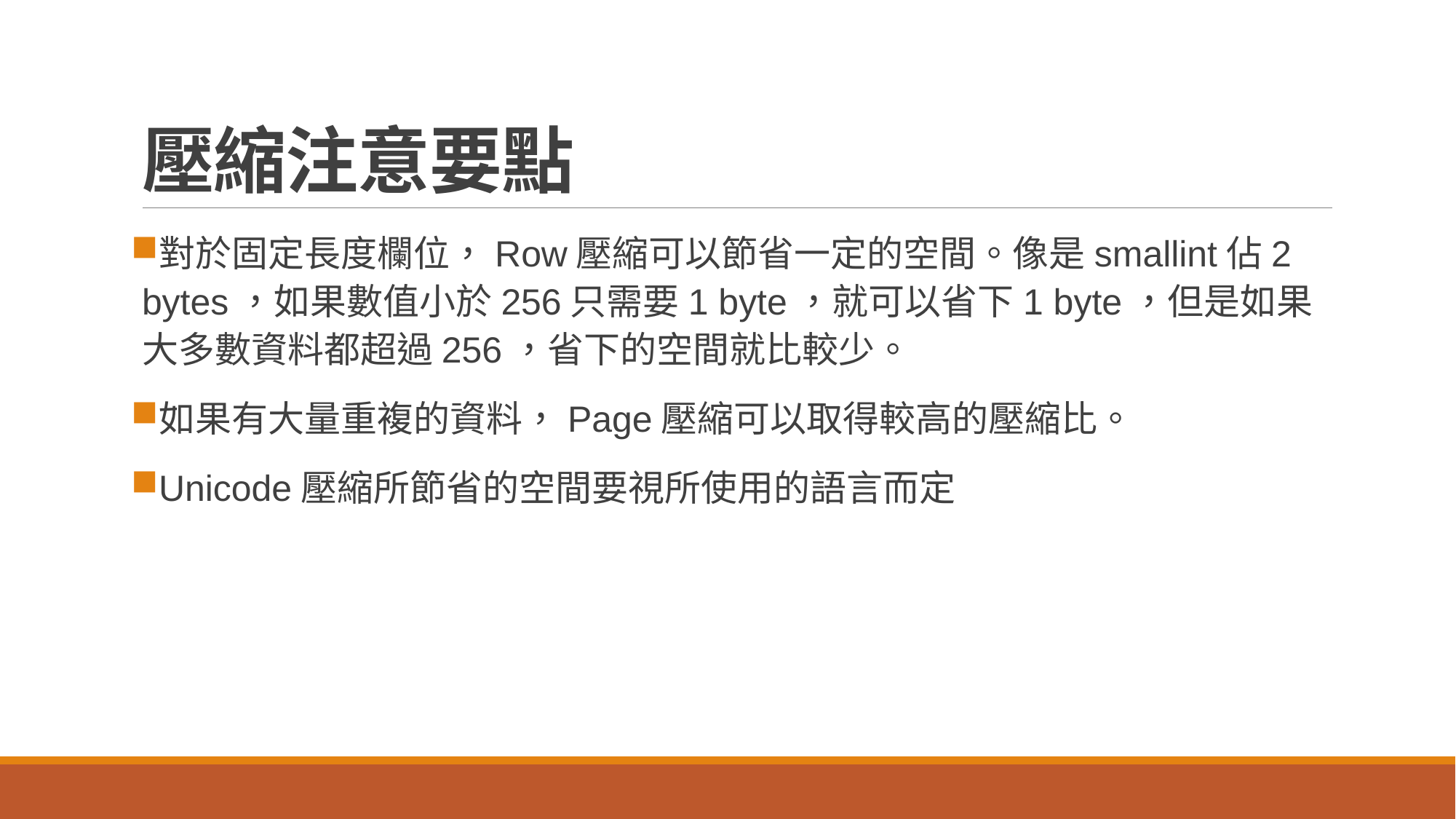

# 壓縮注意要點
對於固定長度欄位，Row壓縮可以節省一定的空間。像是smallint佔2 bytes，如果數值小於256只需要1 byte，就可以省下1 byte，但是如果大多數資料都超過256，省下的空間就比較少。
如果有大量重複的資料，Page壓縮可以取得較高的壓縮比。
Unicode壓縮所節省的空間要視所使用的語言而定